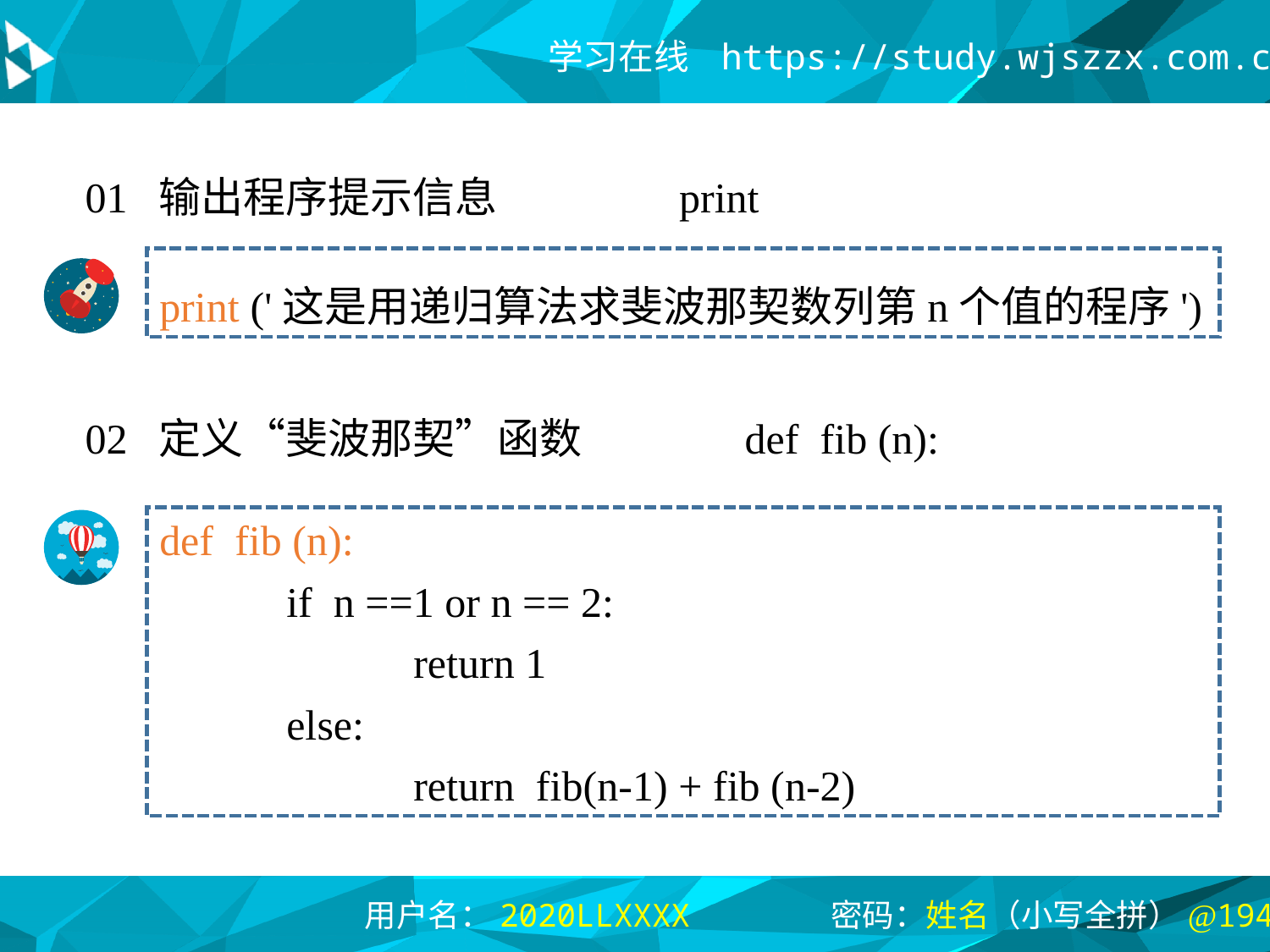

01  输出程序提示信息                  print
print ('这是用递归算法求斐波那契数列第n个值的程序')

02  定义“斐波那契”函数                def  fib (n):
def  fib (n):
	if  n ==1 or n == 2:
		return 1
	else:
		return  fib(n-1) + fib (n-2)